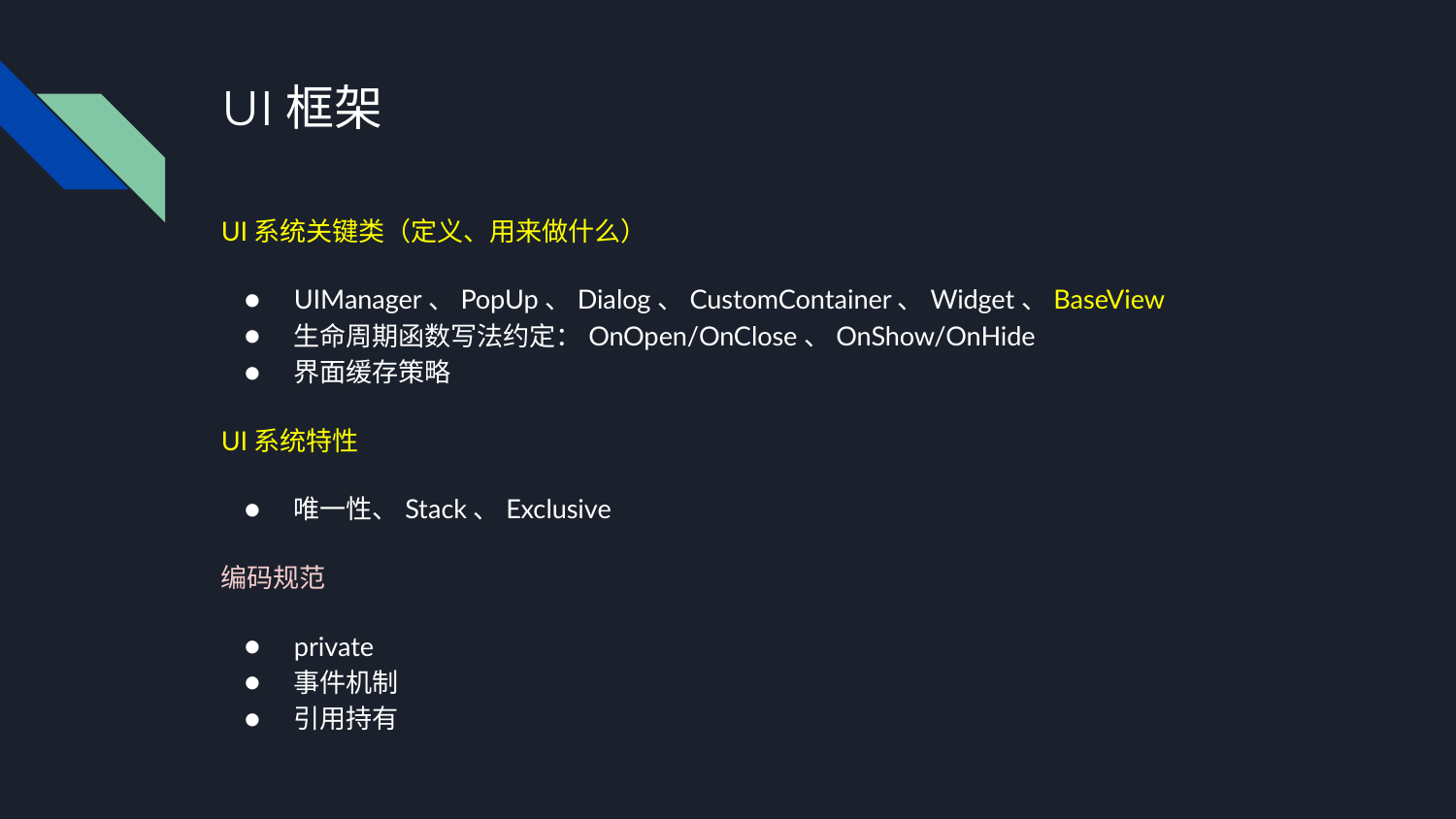

# UI框架
UI系统关键类（定义、用来做什么）
UIManager、PopUp、Dialog、CustomContainer、Widget、BaseView
生命周期函数写法约定：OnOpen/OnClose、OnShow/OnHide
界面缓存策略
UI系统特性
唯一性、Stack、Exclusive
编码规范
private
事件机制
引用持有